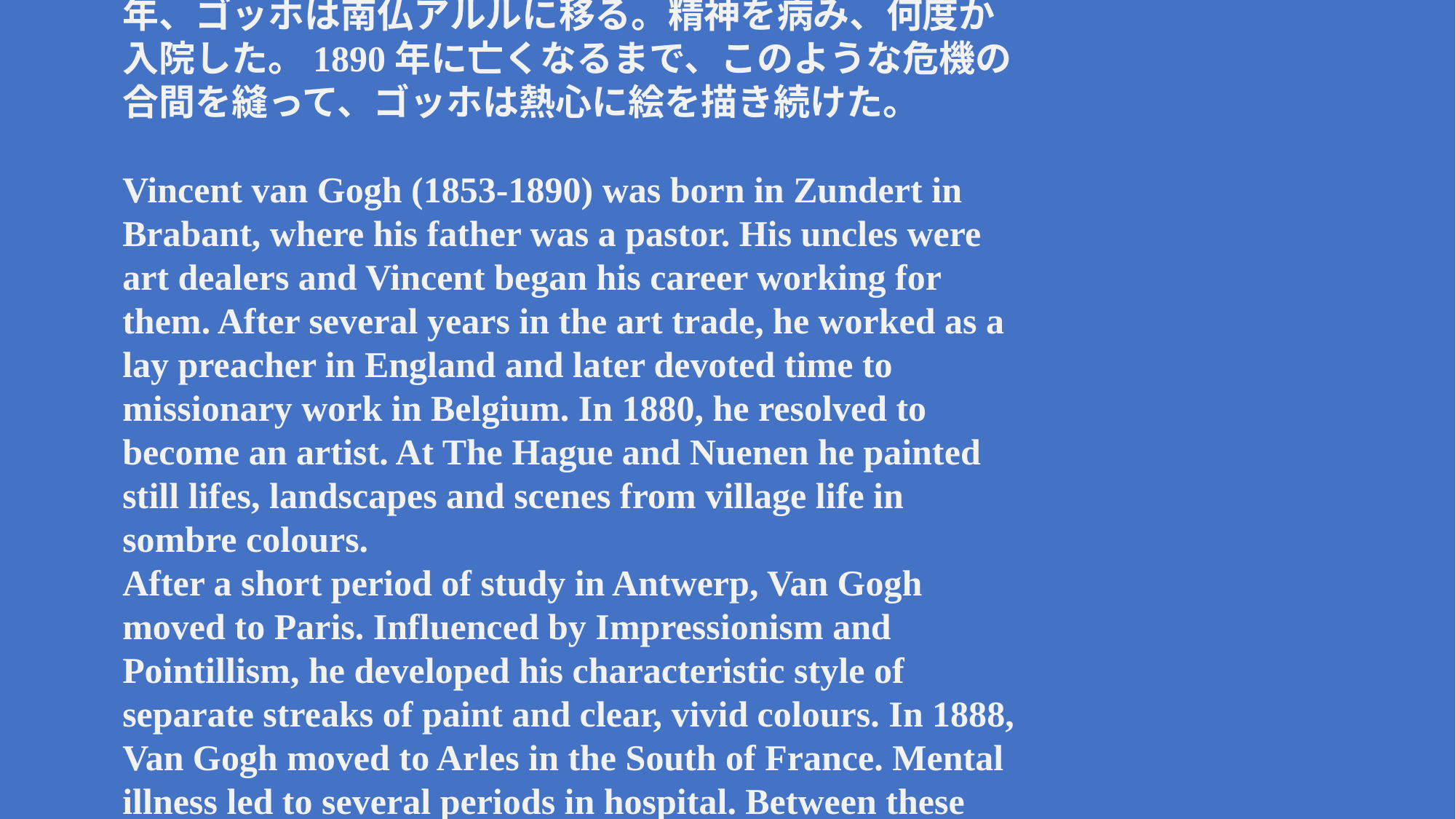

フィンセント・ファン・ゴッホ（1853-1890）はブラバントのズンデルトに生まれ、父親は牧師だった。叔父は画商で、フィンセントは叔父の下で働き始めた。数年間画商として働いた後、イギリスで信徒伝道師として働き、後にベルギーで布教活動に専念した。1880年、画家になることを決意。ハーグとヌエネンで静物画、風景画、村の生活風景を落ち着いた色彩で描いた。アントワープで短期間学んだ後、ゴッホはパリに移る。印象派と点描主義の影響を受け、絵の具の線と鮮明な色彩を使い分ける特徴的なスタイルを確立した。1888年、ゴッホは南仏アルルに移る。精神を病み、何度か入院した。1890年に亡くなるまで、このような危機の合間を縫って、ゴッホは熱心に絵を描き続けた。

Vincent van Gogh (1853-1890) was born in Zundert in Brabant, where his father was a pastor. His uncles were art dealers and Vincent began his career working for them. After several years in the art trade, he worked as a lay preacher in England and later devoted time to missionary work in Belgium. In 1880, he resolved to become an artist. At The Hague and Nuenen he painted still lifes, landscapes and scenes from village life in sombre colours.
After a short period of study in Antwerp, Van Gogh moved to Paris. Influenced by Impressionism and Pointillism, he developed his characteristic style of separate streaks of paint and clear, vivid colours. In 1888, Van Gogh moved to Arles in the South of France. Mental illness led to several periods in hospital. Between these crises he continued to paint feverishly, until his death in 1890.